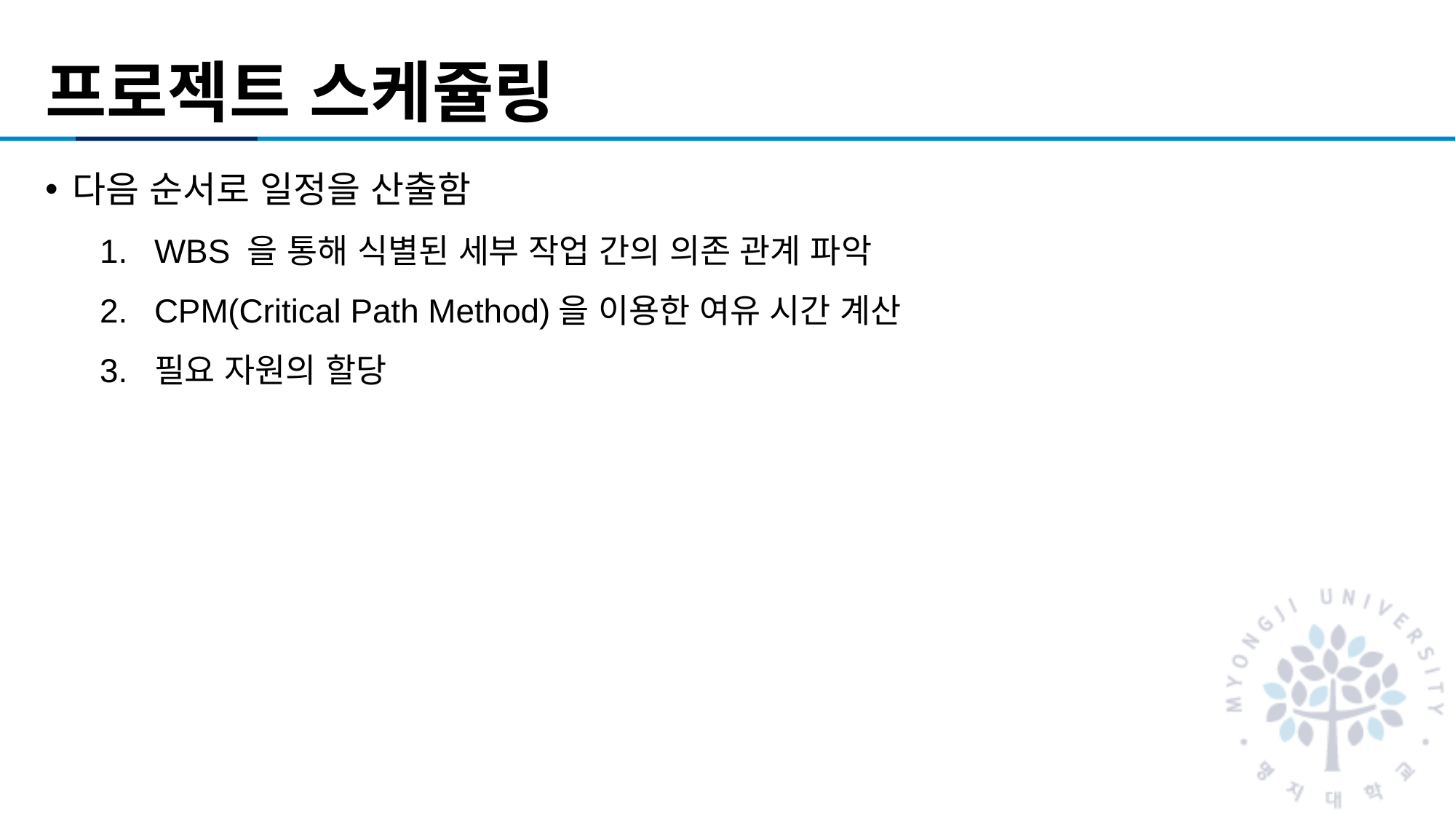

# 프로젝트 스케쥴링
다음 순서로 일정을 산출함
WBS 을 통해 식별된 세부 작업 간의 의존 관계 파악
CPM(Critical Path Method)을 이용한 여유 시간 계산
필요 자원의 할당